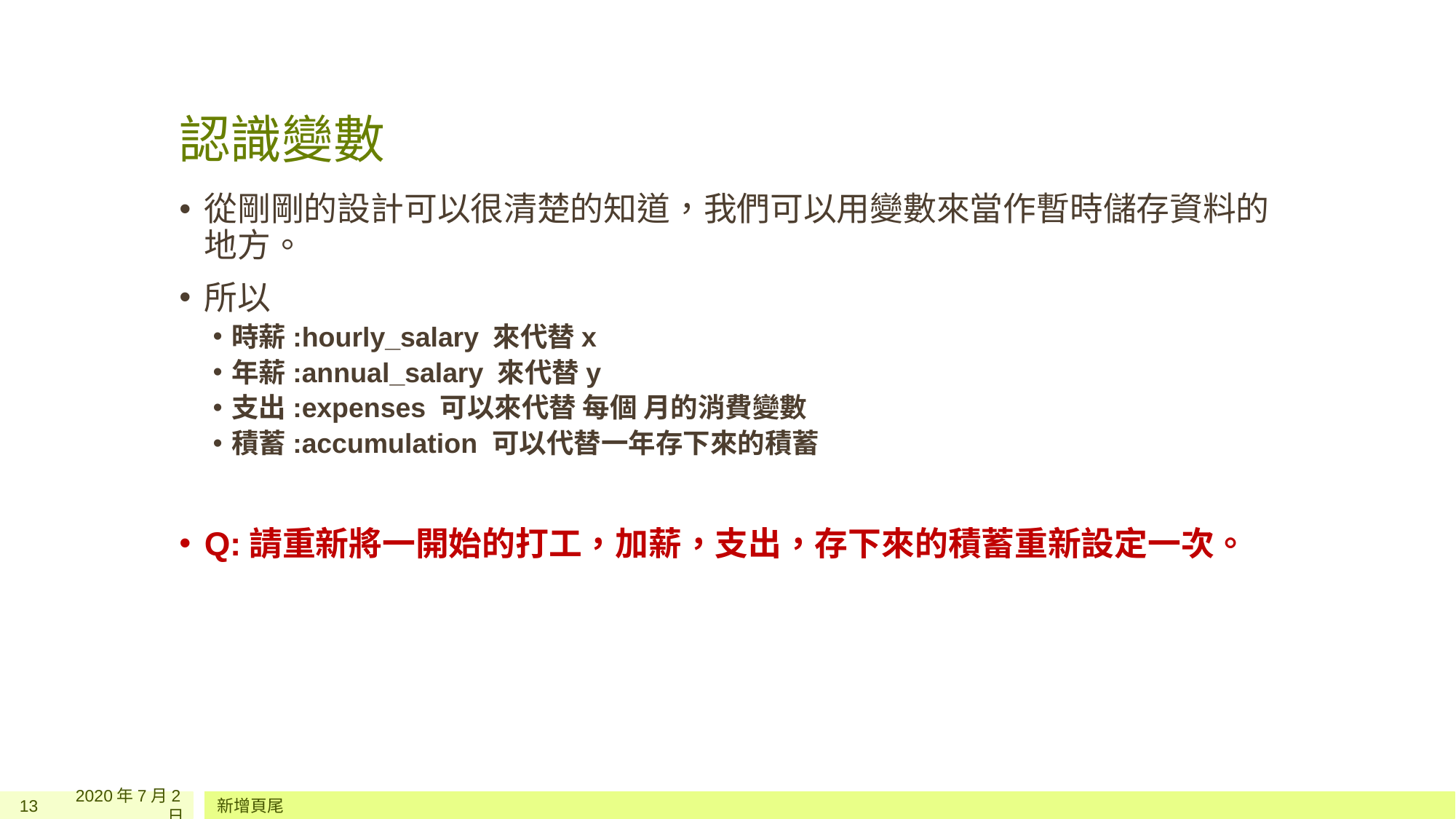

# 認識變數
從剛剛的設計可以很清楚的知道，我們可以用變數來當作暫時儲存資料的地方。
所以
時薪:hourly_salary 來代替x
年薪:annual_salary 來代替y
支出:expenses 可以來代替 每個 月的消費變數
積蓄:accumulation 可以代替一年存下來的積蓄

Q:請重新將一開始的打工，加薪，支出，存下來的積蓄重新設定一次。
13
2020年7月2日
新增頁尾